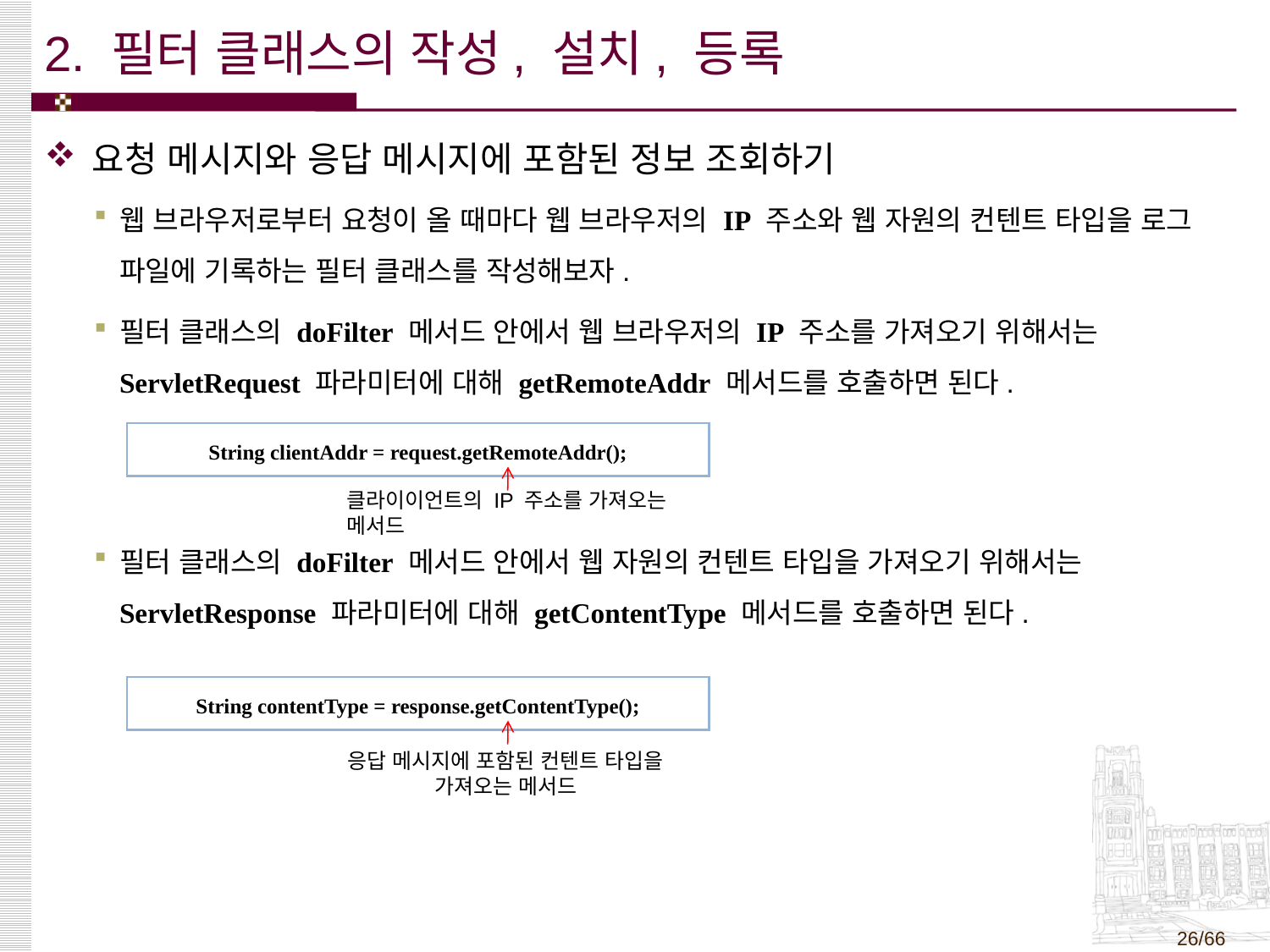

# 2. 필터 클래스의 작성, 설치, 등록
요청 메시지와 응답 메시지에 포함된 정보 조회하기
웹 브라우저로부터 요청이 올 때마다 웹 브라우저의 IP 주소와 웹 자원의 컨텐트 타입을 로그 파일에 기록하는 필터 클래스를 작성해보자.
필터 클래스의 doFilter 메서드 안에서 웹 브라우저의 IP 주소를 가져오기 위해서는 ServletRequest 파라미터에 대해 getRemoteAddr 메서드를 호출하면 된다.

필터 클래스의 doFilter 메서드 안에서 웹 자원의 컨텐트 타입을 가져오기 위해서는 ServletResponse 파라미터에 대해 getContentType 메서드를 호출하면 된다.

| String clientAddr = request.getRemoteAddr(); |
| --- |
클라이이언트의 IP 주소를 가져오는 메서드
| String contentType = response.getContentType(); |
| --- |
응답 메시지에 포함된 컨텐트 타입을
가져오는 메서드